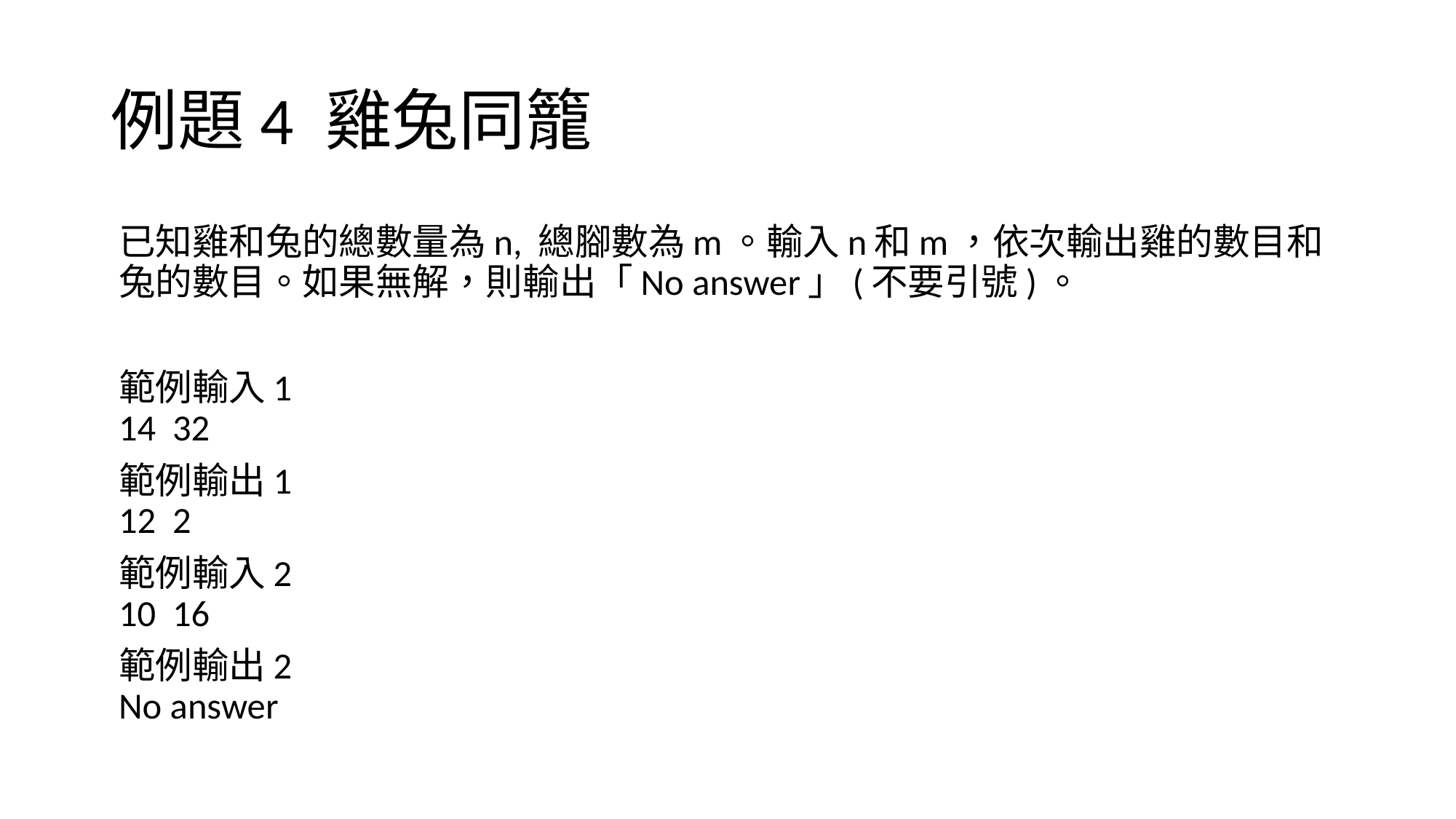

# 例題4 雞兔同籠
已知雞和兔的總數量為n, 總腳數為m。輸入n和m，依次輸出雞的數目和兔的數目。如果無解，則輸出「No answer」(不要引號)。

範例輸入1
14  32
範例輸出1
12  2
範例輸入2
10  16
範例輸出2
No answer